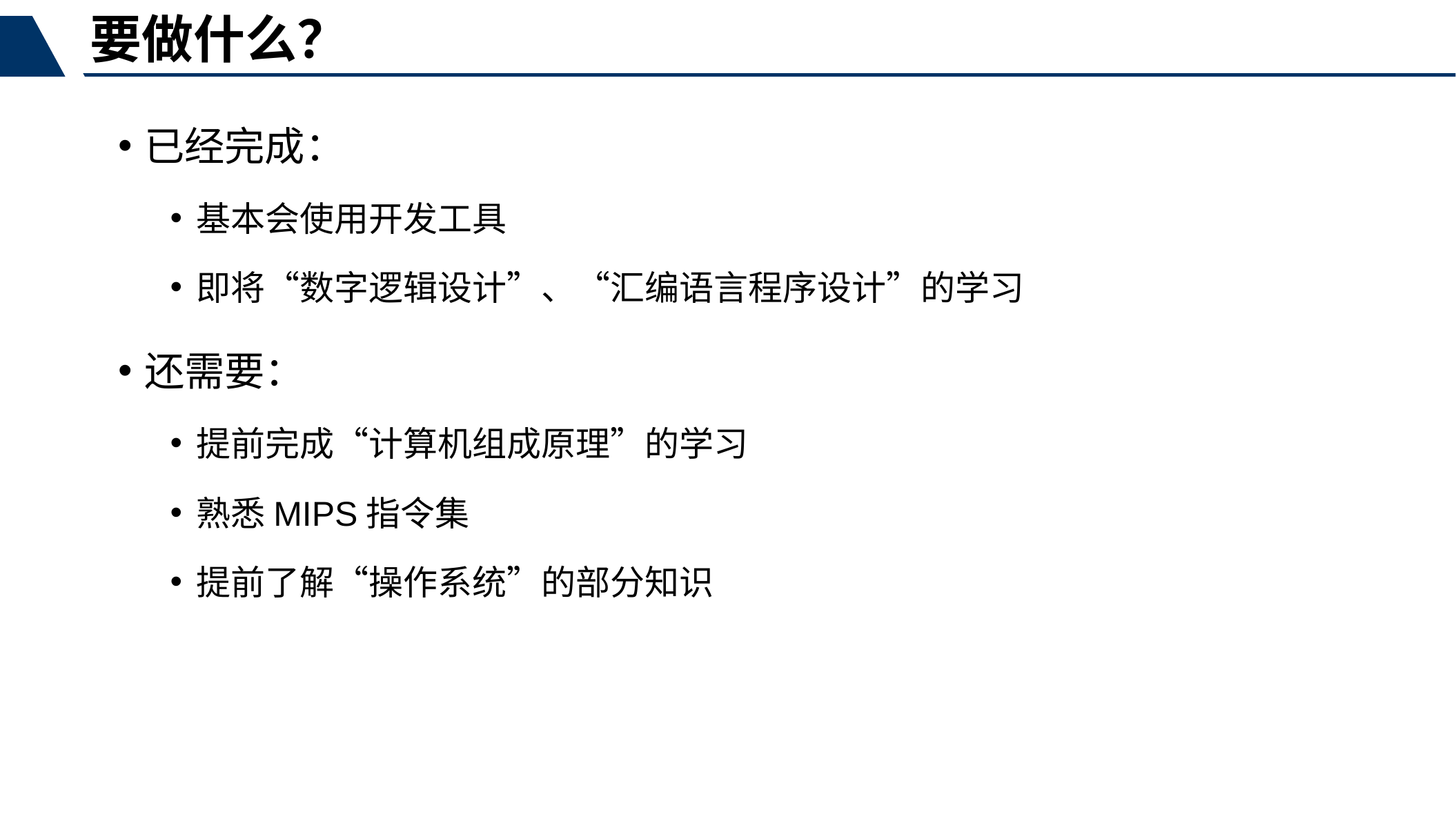

要做什么？

已经完成：
基本会使用开发工具
即将“数字逻辑设计”、“汇编语言程序设计”的学习
还需要：
提前完成“计算机组成原理”的学习
熟悉MIPS指令集
提前了解“操作系统”的部分知识